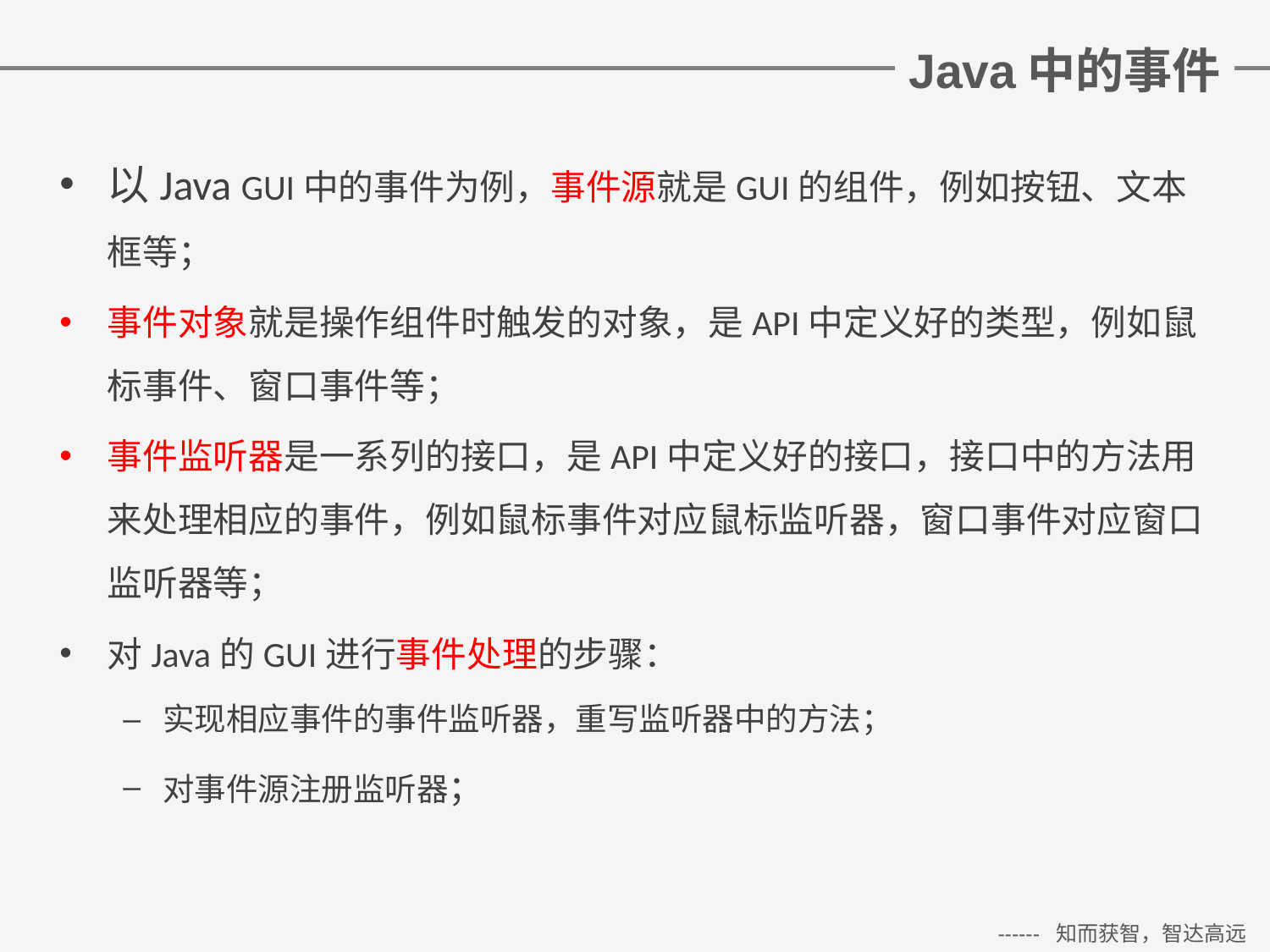

# Java中的事件
以Java GUI中的事件为例，事件源就是GUI的组件，例如按钮、文本框等；
事件对象就是操作组件时触发的对象，是API中定义好的类型，例如鼠标事件、窗口事件等；
事件监听器是一系列的接口，是API中定义好的接口，接口中的方法用来处理相应的事件，例如鼠标事件对应鼠标监听器，窗口事件对应窗口监听器等；
对Java的GUI进行事件处理的步骤：
实现相应事件的事件监听器，重写监听器中的方法；
对事件源注册监听器；